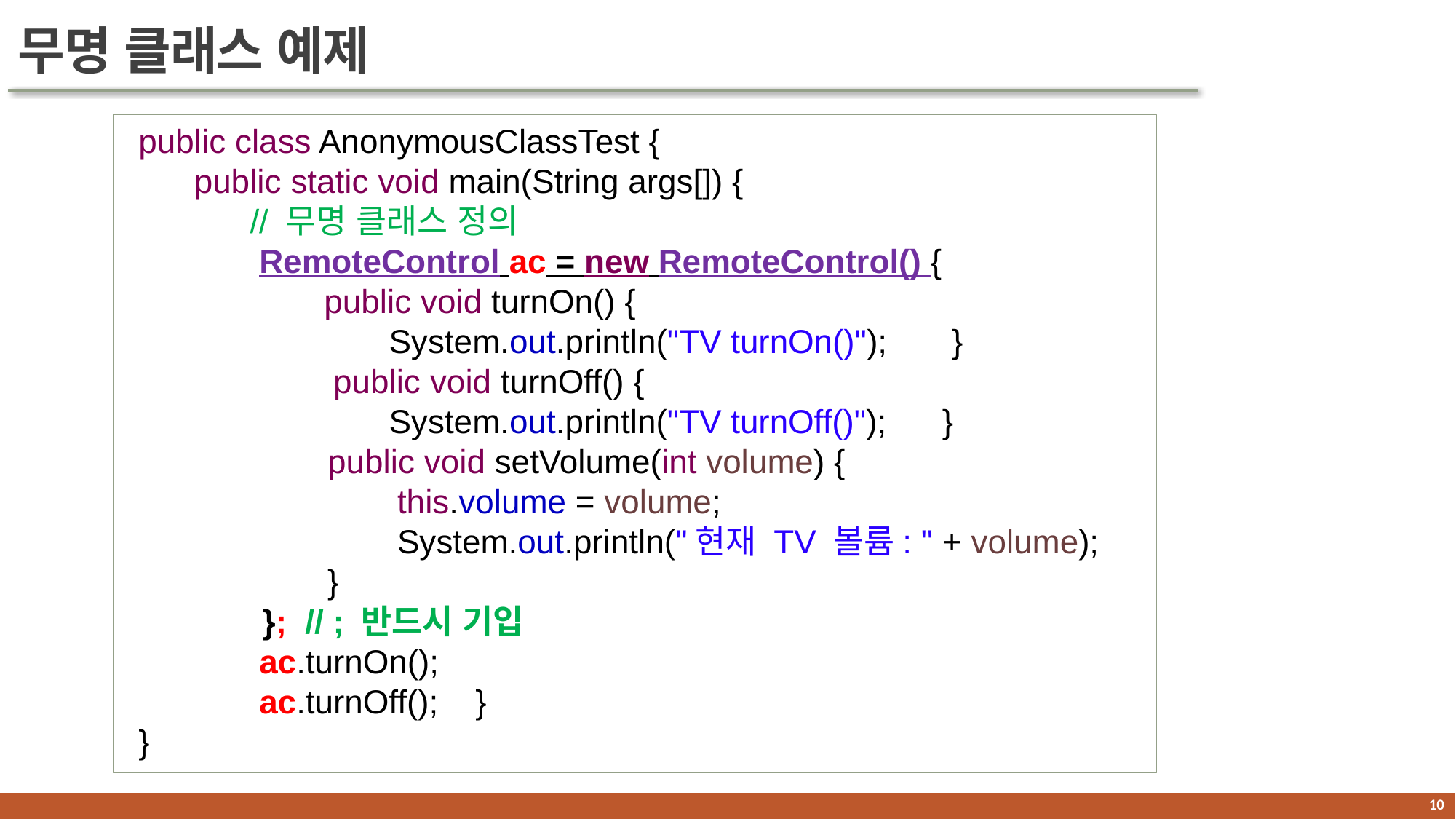

# 무명 클래스 예제
public class AnonymousClassTest {
      public static void main(String args[]) {
            // 무명 클래스 정의
             RemoteControl ac = new RemoteControl() {
                    public void turnOn() {
                           System.out.println("TV turnOn()");       }
                     public void turnOff() {
                           System.out.println("TV turnOff()");      }
                      public void setVolume(int volume) {
     		      this.volume = volume;
    		      System.out.println("현재 TV 볼륨: " + volume);
                      }
               };  // ; 반드시 기입
             ac.turnOn();
             ac.turnOff();    }
}
10